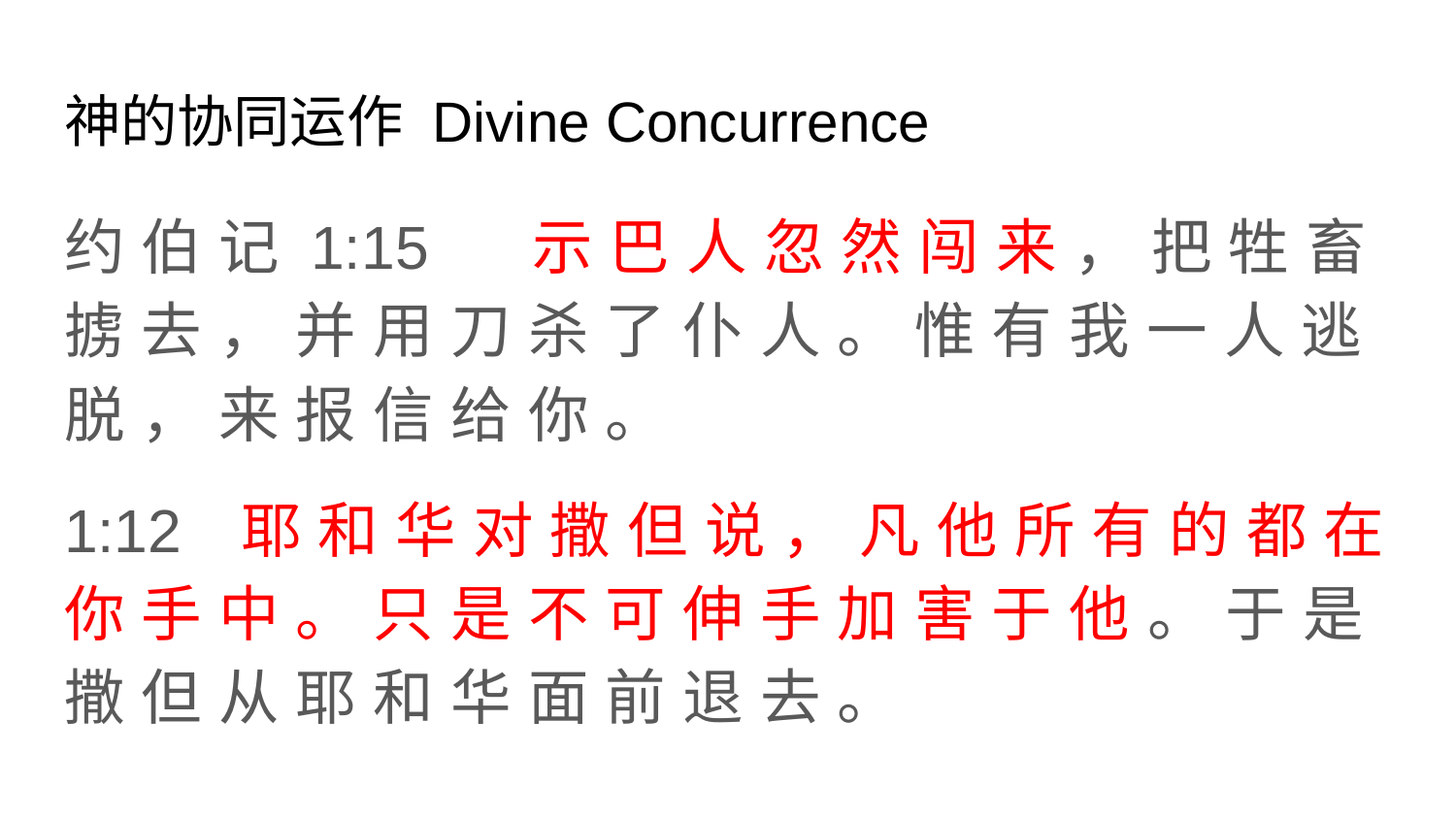

# 神的协同运作 Divine Concurrence
约 伯 记 1:15	 示 巴 人 忽 然 闯 来 ， 把 牲 畜 掳 去 ， 并 用 刀 杀 了 仆 人 。 惟 有 我 一 人 逃 脱 ， 来 报 信 给 你 。
1:12	 耶 和 华 对 撒 但 说 ， 凡 他 所 有 的 都 在 你 手 中 。 只 是 不 可 伸 手 加 害 于 他 。 于 是 撒 但 从 耶 和 华 面 前 退 去 。